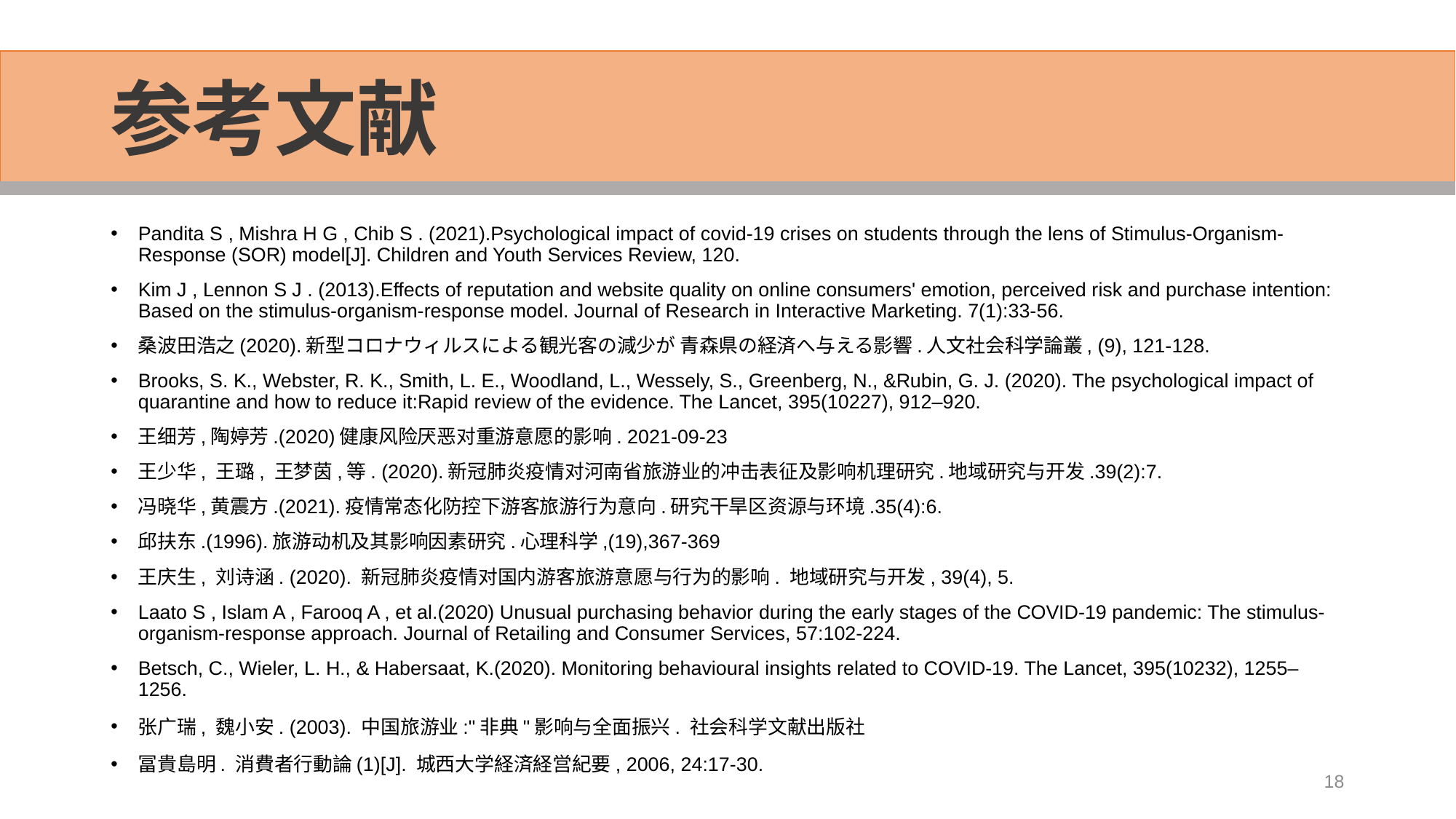

# 参考文献

Pandita S , Mishra H G , Chib S . (2021).Psychological impact of covid-19 crises on students through the lens of Stimulus-Organism-Response (SOR) model[J]. Children and Youth Services Review, 120.
Kim J , Lennon S J . (2013).Effects of reputation and website quality on online consumers' emotion, perceived risk and purchase intention: Based on the stimulus-organism-response model. Journal of Research in Interactive Marketing. 7(1):33-56.
桑波田浩之(2020).新型コロナウィルスによる観光客の減少が 青森県の経済へ与える影響.人文社会科学論叢, (9), 121-128.
Brooks, S. K., Webster, R. K., Smith, L. E., Woodland, L., Wessely, S., Greenberg, N., &Rubin, G. J. (2020). The psychological impact of quarantine and how to reduce it:Rapid review of the evidence. The Lancet, 395(10227), 912–920.
王细芳,陶婷芳.(2020)健康风险厌恶对重游意愿的影响. 2021-09-23
王少华, 王璐, 王梦茵,等. (2020).新冠肺炎疫情对河南省旅游业的冲击表征及影响机理研究.地域研究与开发.39(2):7.
冯晓华,黄震方.(2021).疫情常态化防控下游客旅游行为意向.研究干旱区资源与环境.35(4):6.
邱扶东.(1996).旅游动机及其影响因素研究.心理科学,(19),367-369
王庆生, 刘诗涵. (2020). 新冠肺炎疫情对国内游客旅游意愿与行为的影响. 地域研究与开发, 39(4), 5.
Laato S , Islam A , Farooq A , et al.(2020) Unusual purchasing behavior during the early stages of the COVID-19 pandemic: The stimulus-organism-response approach. Journal of Retailing and Consumer Services, 57:102-224.
Betsch, C., Wieler, L. H., & Habersaat, K.(2020). Monitoring behavioural insights related to COVID-19. The Lancet, 395(10232), 1255–1256.
张广瑞, 魏小安. (2003). 中国旅游业:"非典"影响与全面振兴. 社会科学文献出版社
冨貴島明. 消費者行動論(1)[J]. 城西大学経済経営紀要, 2006, 24:17-30.

18